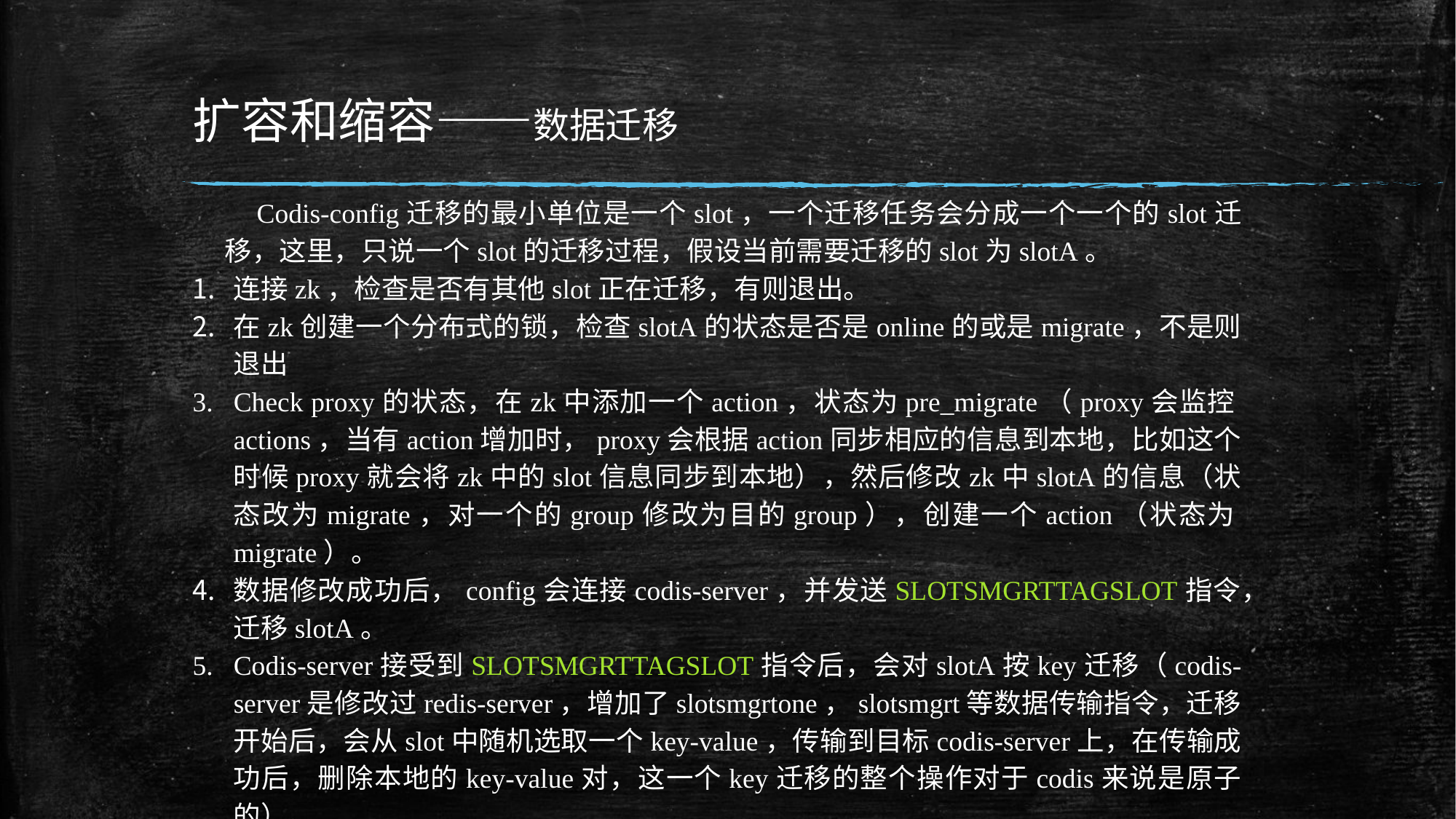

# 扩容和缩容——数据迁移
Codis-config迁移的最小单位是一个slot，一个迁移任务会分成一个一个的slot迁移，这里，只说一个slot的迁移过程，假设当前需要迁移的slot为slotA。
连接zk，检查是否有其他slot正在迁移，有则退出。
在zk创建一个分布式的锁，检查slotA的状态是否是online的或是migrate，不是则退出
Check proxy的状态，在zk中添加一个action，状态为pre_migrate（proxy会监控actions，当有action增加时，proxy会根据action同步相应的信息到本地，比如这个时候proxy就会将zk中的slot信息同步到本地），然后修改zk中slotA的信息（状态改为migrate，对一个的group修改为目的group），创建一个action（状态为migrate）。
数据修改成功后，config会连接codis-server，并发送SLOTSMGRTTAGSLOT指令，迁移slotA。
Codis-server接受到SLOTSMGRTTAGSLOT指令后，会对slotA按key迁移（codis-server是修改过redis-server，增加了slotsmgrtone，slotsmgrt等数据传输指令，迁移开始后，会从slot中随机选取一个key-value，传输到目标codis-server上，在传输成功后，删除本地的key-value对，这一个key迁移的整个操作对于codis来说是原子的）。
当迁移完成后，zk修改slot对应的状态，创建一个action（状态为slot_changed），释放锁。